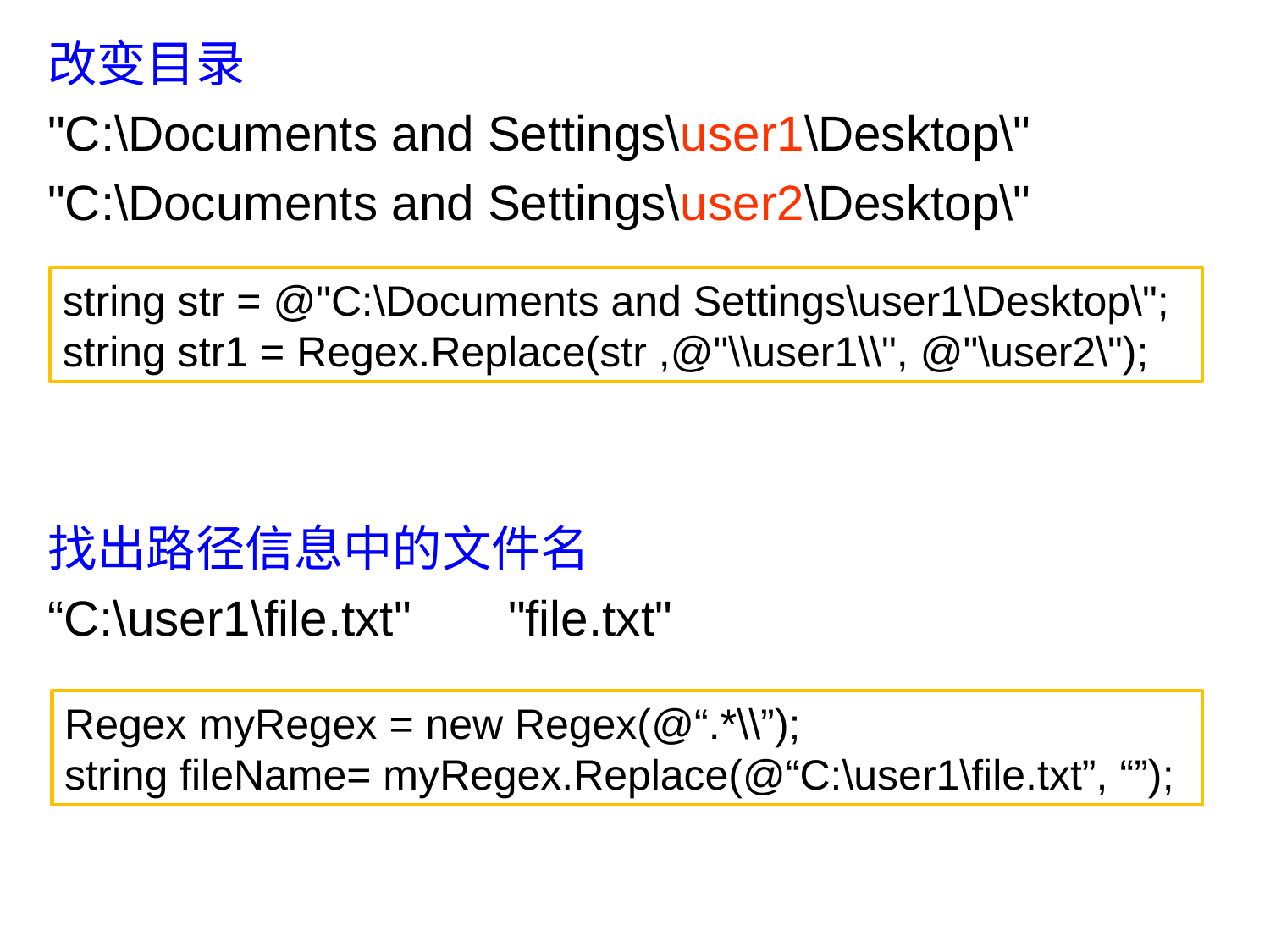

改变目录
"C:\Documents and Settings\user1\Desktop\"
"C:\Documents and Settings\user2\Desktop\"
string str = @"C:\Documents and Settings\user1\Desktop\";
string str1 = Regex.Replace(str ,@"\\user1\\", @"\user2\");
找出路径信息中的文件名
“C:\user1\file.txt"       "file.txt"
Regex myRegex = new Regex(@“.*\\”);
string fileName= myRegex.Replace(@“C:\user1\file.txt”, “”);